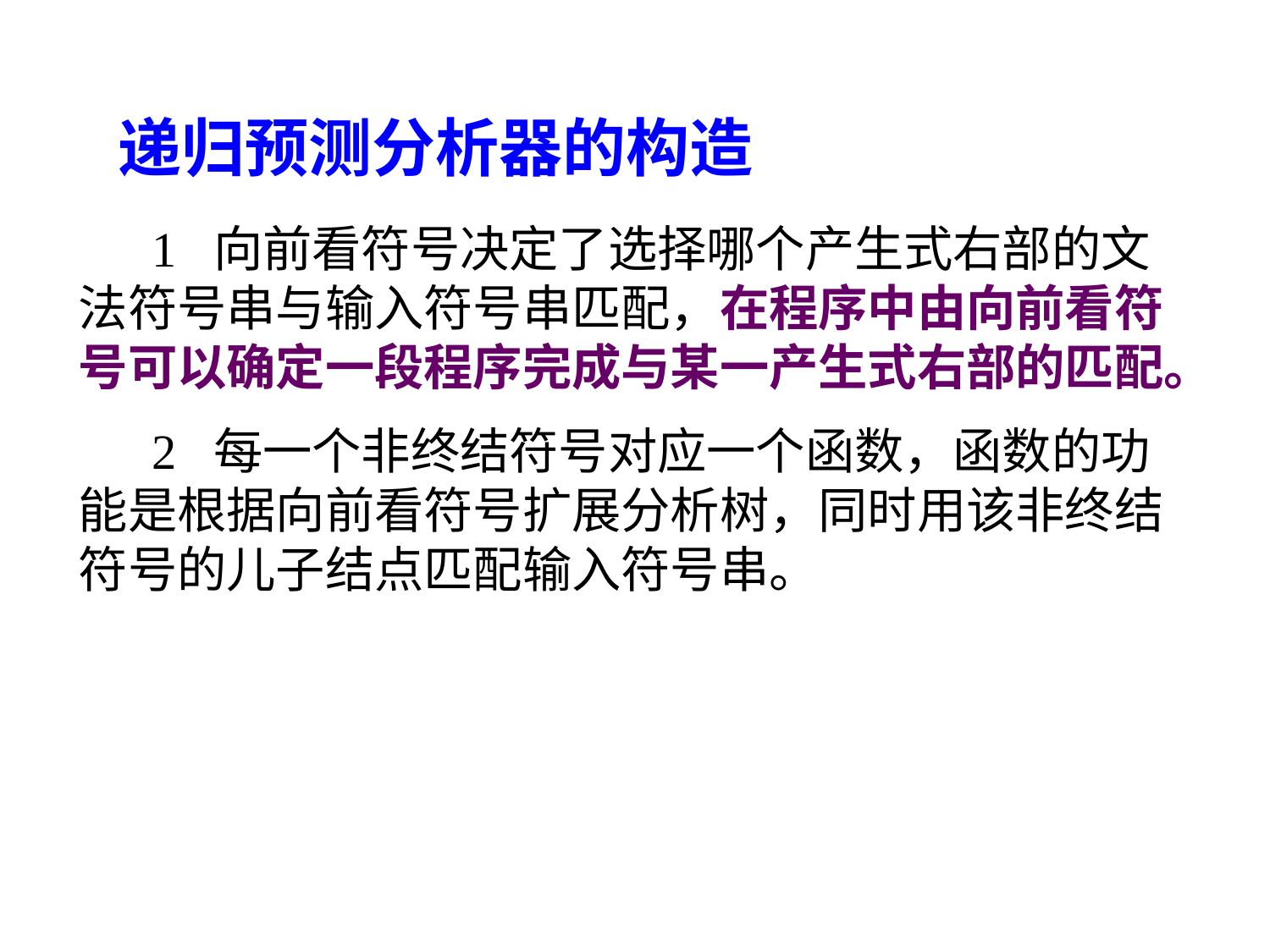

递归预测分析器的构造
      1  向前看符号决定了选择哪个产生式右部的文法符号串与输入符号串匹配，在程序中由向前看符号可以确定一段程序完成与某一产生式右部的匹配。
      2  每一个非终结符号对应一个函数，函数的功能是根据向前看符号扩展分析树，同时用该非终结符号的儿子结点匹配输入符号串。